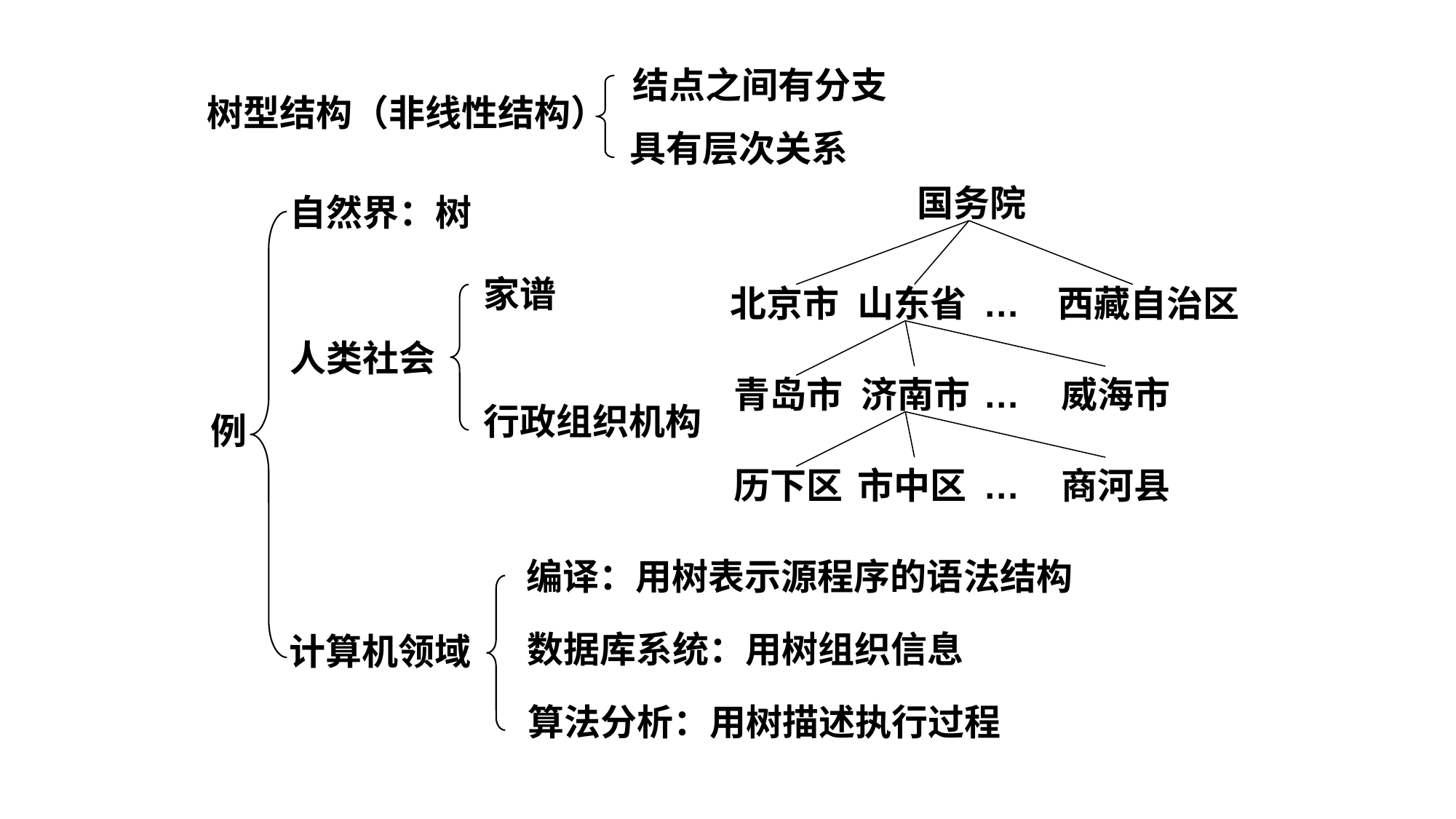

结点之间有分支

树型结构（非线性结构）
具有层次关系
国务院

北京市
山东省
…
西藏自治区

青岛市
济南市
…
威海市

历下区
市中区
…
商河县
自然界：树

家谱

人类社会
行政组织机构
例
编译：用树表示源程序的语法结构

数据库系统：用树组织信息
计算机领域
算法分析：用树描述执行过程